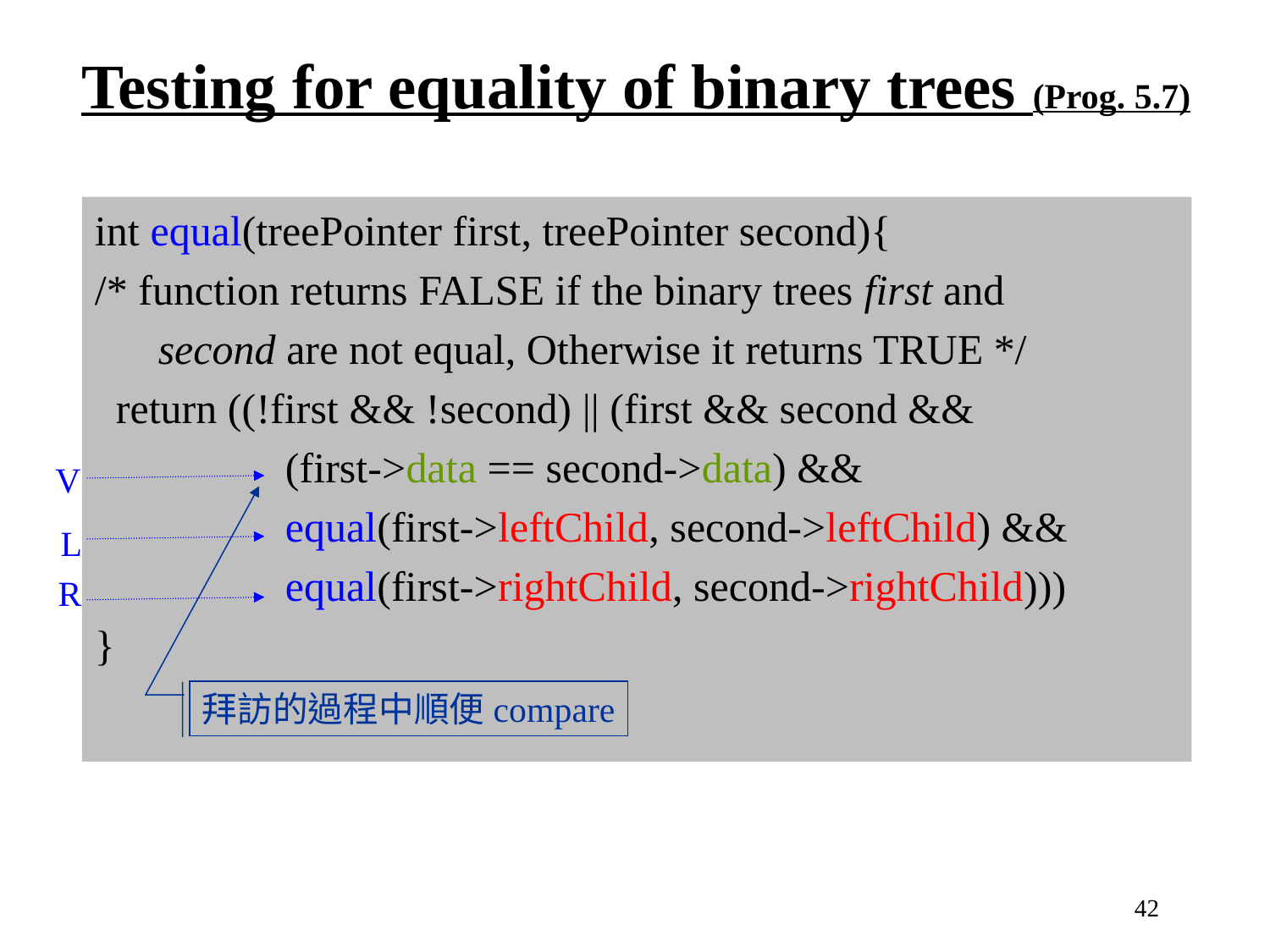

Testing for equality of binary trees (Prog. 5.7)
int equal(treePointer first, treePointer second){
/* function returns FALSE if the binary trees first and
      second are not equal, Otherwise it returns TRUE */
  return ((!first && !second) || (first && second &&
                  (first->data == second->data) &&
                  equal(first->leftChild, second->leftChild) &&
                  equal(first->rightChild, second->rightChild)))
}
V

L

R

拜訪的過程中順便compare

42